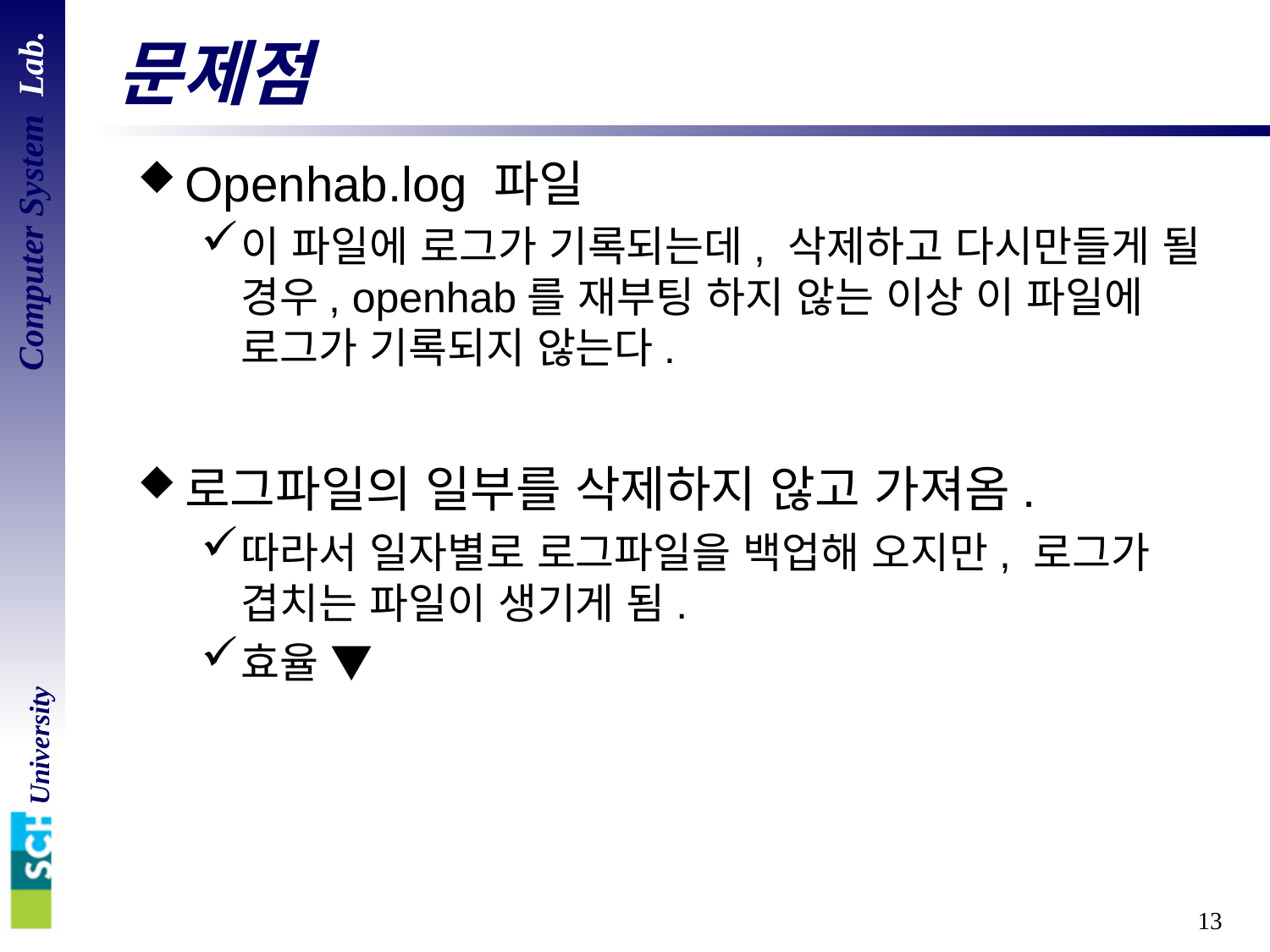

# 문제점
Openhab.log 파일
이 파일에 로그가 기록되는데, 삭제하고 다시만들게 될 경우, openhab를 재부팅 하지 않는 이상 이 파일에 로그가 기록되지 않는다.

로그파일의 일부를 삭제하지 않고 가져옴.
따라서 일자별로 로그파일을 백업해 오지만, 로그가 겹치는 파일이 생기게 됨.
효율 ▼